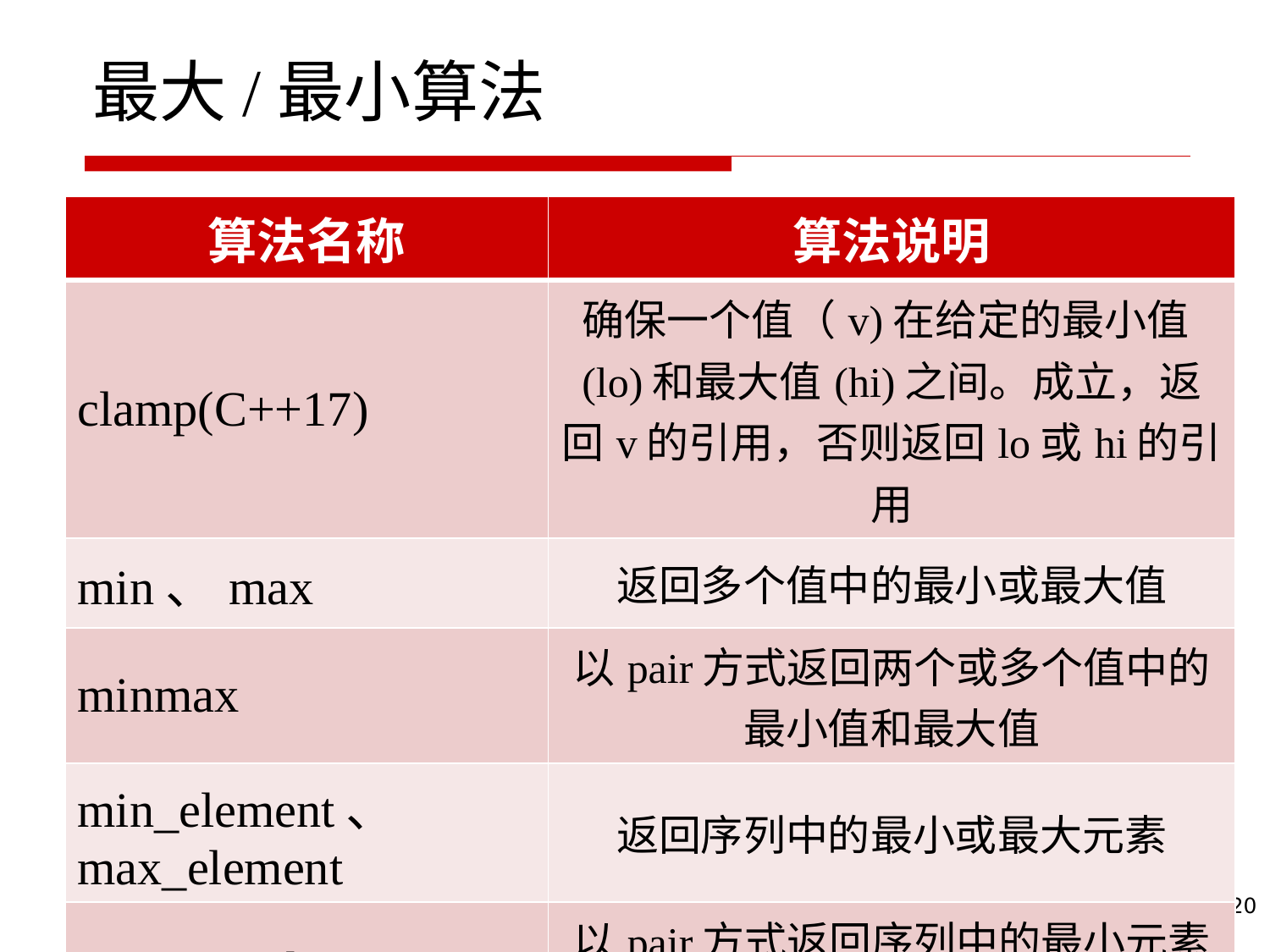

# 最大/最小算法
| 算法名称 | 算法说明 |
| --- | --- |
| clamp(C++17) | 确保一个值（v)在给定的最小值(lo)和最大值(hi)之间。成立，返回v的引用，否则返回lo或hi的引用 |
| min、max | 返回多个值中的最小或最大值 |
| minmax | 以pair方式返回两个或多个值中的最小值和最大值 |
| min\_element、 max\_element | 返回序列中的最小或最大元素 |
| minmax\_element | 以pair方式返回序列中的最小元素和最大元素 |
20